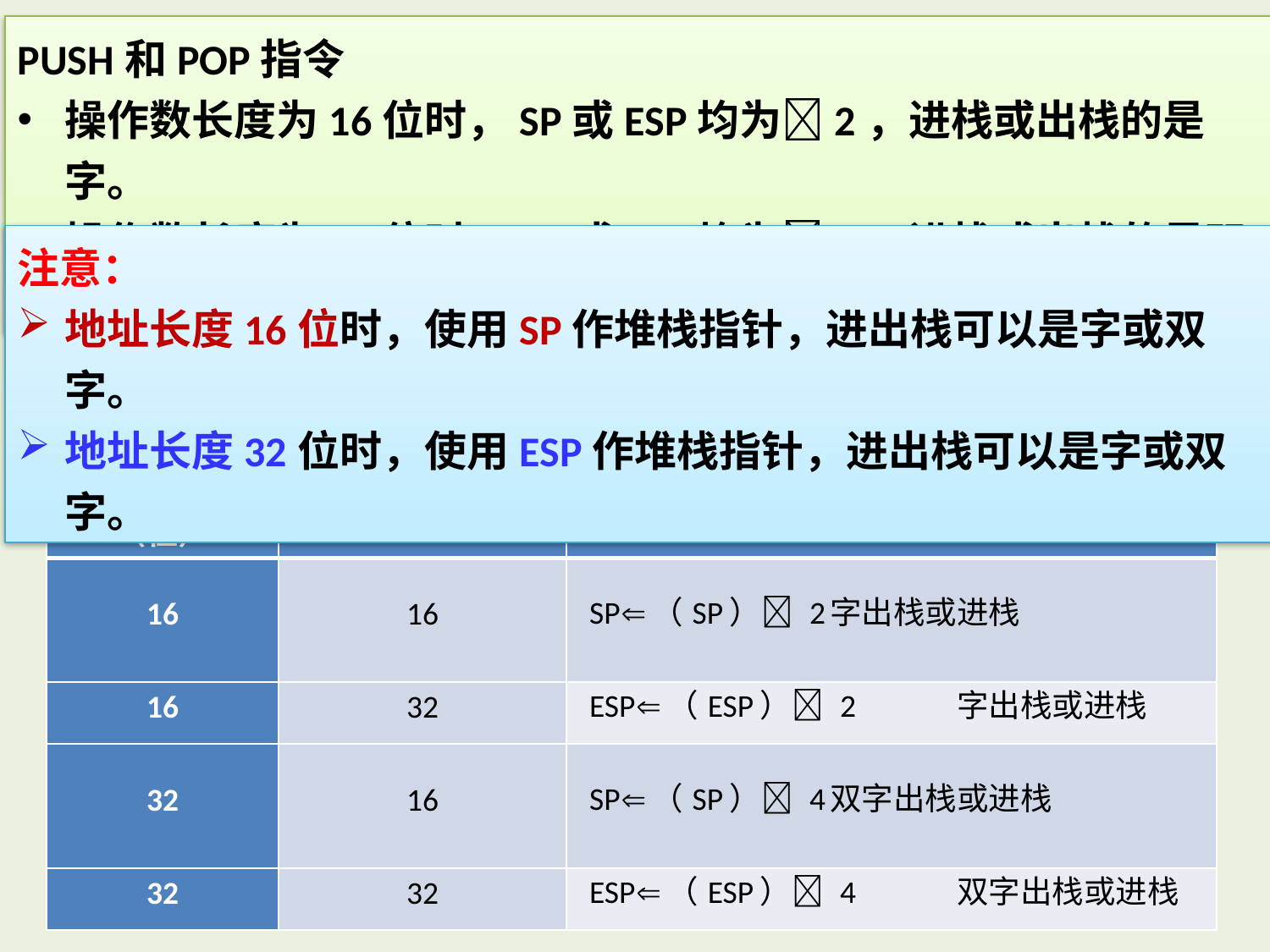

PUSH和POP指令
操作数长度为16位时，SP或ESP均为±2，进栈或出栈的是字。
操作数长度为32位时，SP或ESP均为±4，进栈或出栈的是双字。
注意：
地址长度16位时，使用SP作堆栈指针，进出栈可以是字或双字。
地址长度32位时，使用ESP作堆栈指针，进出栈可以是字或双字。
表4-6  PUSH/POP指令执行的操作
| 操作数长度（位） | 地址长度（位） | 执行的操作 |
| --- | --- | --- |
| 16 | 16 | SP⇐（SP）± 2 字出栈或进栈 |
| 16 | 32 | ESP⇐（ESP）± 2 字出栈或进栈 |
| 32 | 16 | SP⇐（SP）± 4 双字出栈或进栈 |
| 32 | 32 | ESP⇐（ESP）± 4 双字出栈或进栈 |